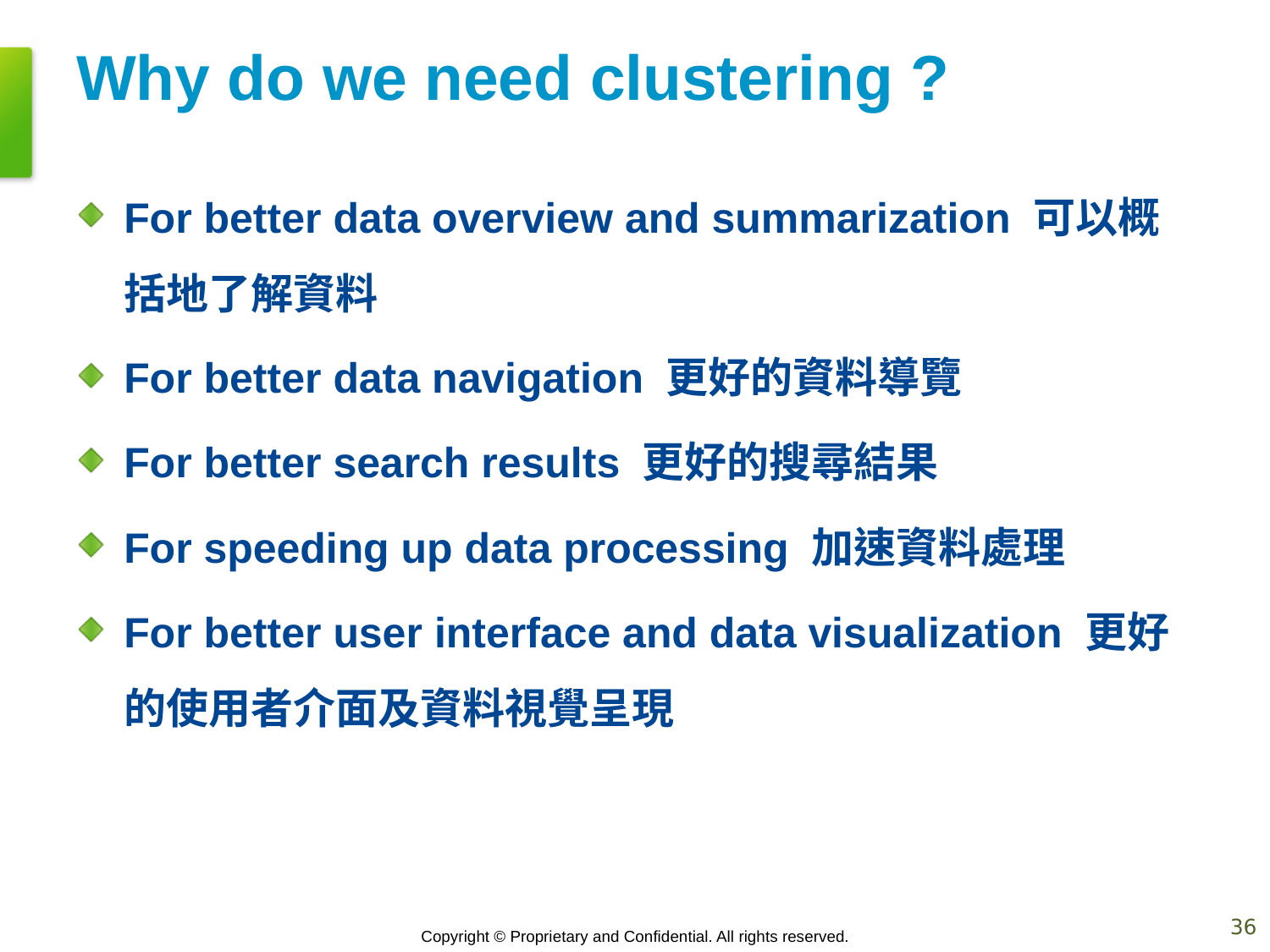

# Why do we need clustering ?
For better data overview and summarization 可以概括地了解資料
For better data navigation 更好的資料導覽
For better search results 更好的搜尋結果
For speeding up data processing 加速資料處理
For better user interface and data visualization 更好的使用者介面及資料視覺呈現
36